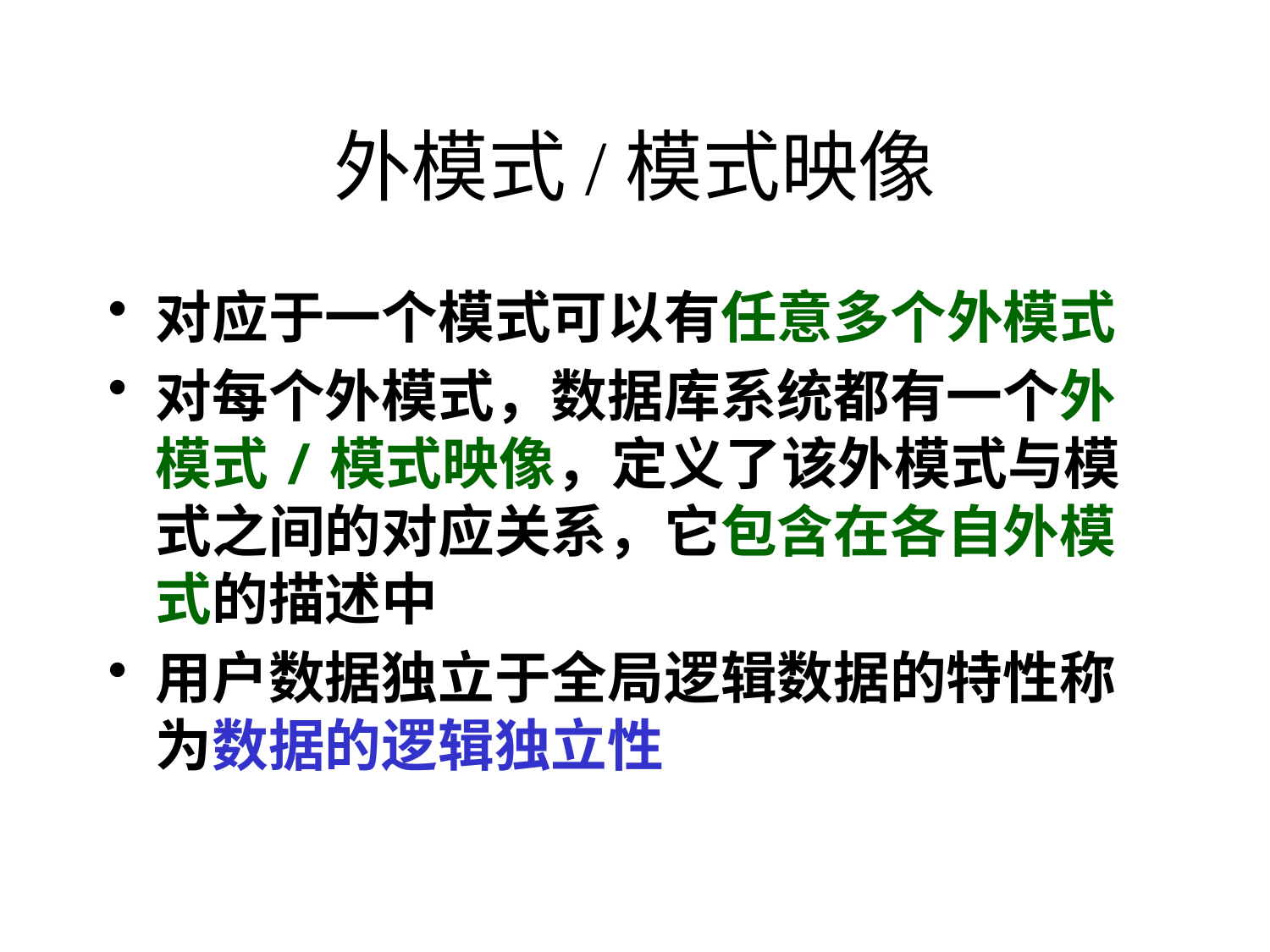

# 外模式/模式映像
对应于一个模式可以有任意多个外模式
对每个外模式，数据库系统都有一个外模式/模式映像，定义了该外模式与模式之间的对应关系，它包含在各自外模式的描述中
用户数据独立于全局逻辑数据的特性称为数据的逻辑独立性